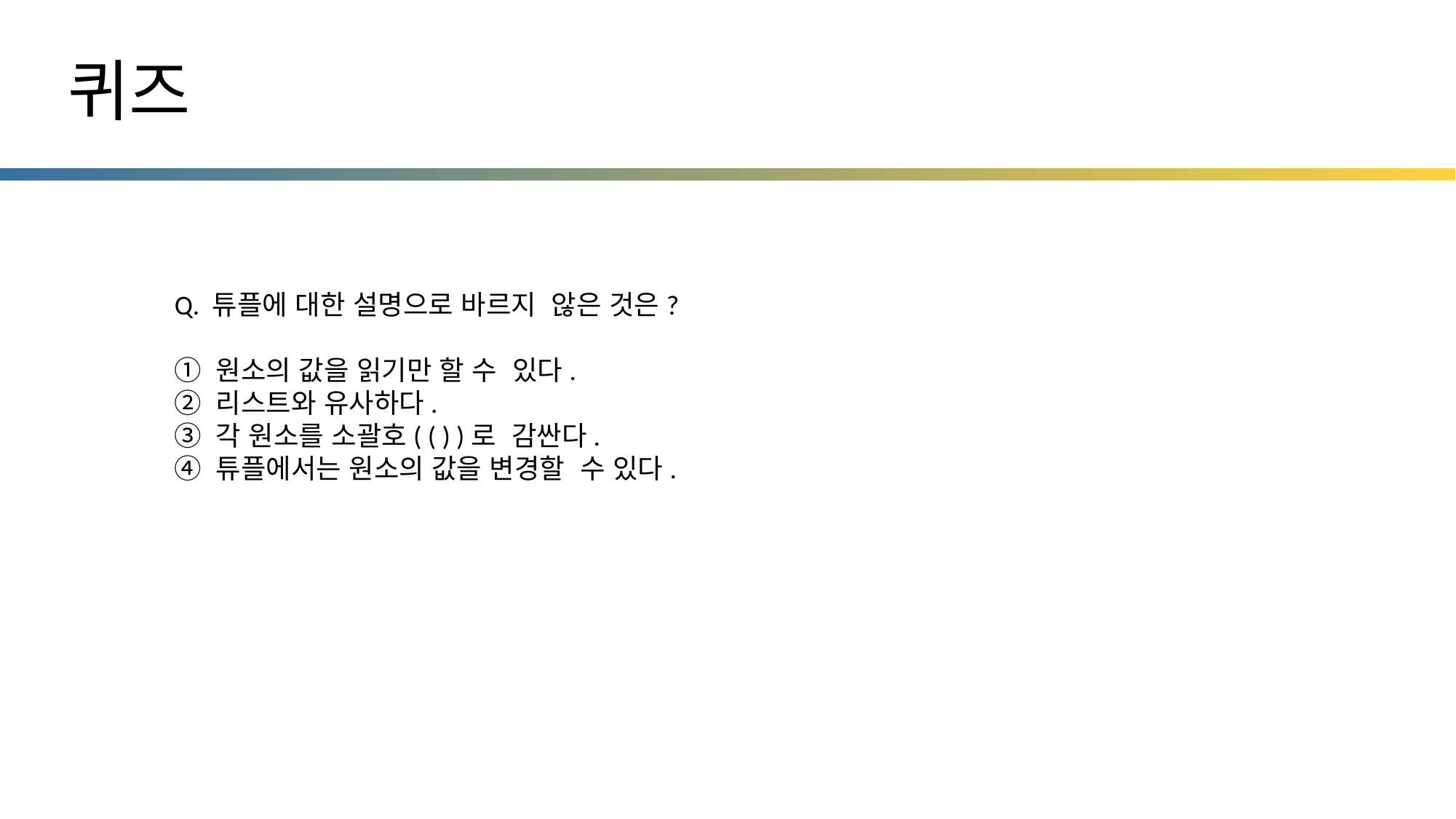

# 퀴즈
Q. 튜플에 대한 설명으로 바르지  않은 것은?

① 원소의 값을 읽기만 할 수  있다.
② 리스트와 유사하다.
③ 각 원소를 소괄호( ( ) )로  감싼다.
④ 튜플에서는 원소의 값을 변경할  수 있다.